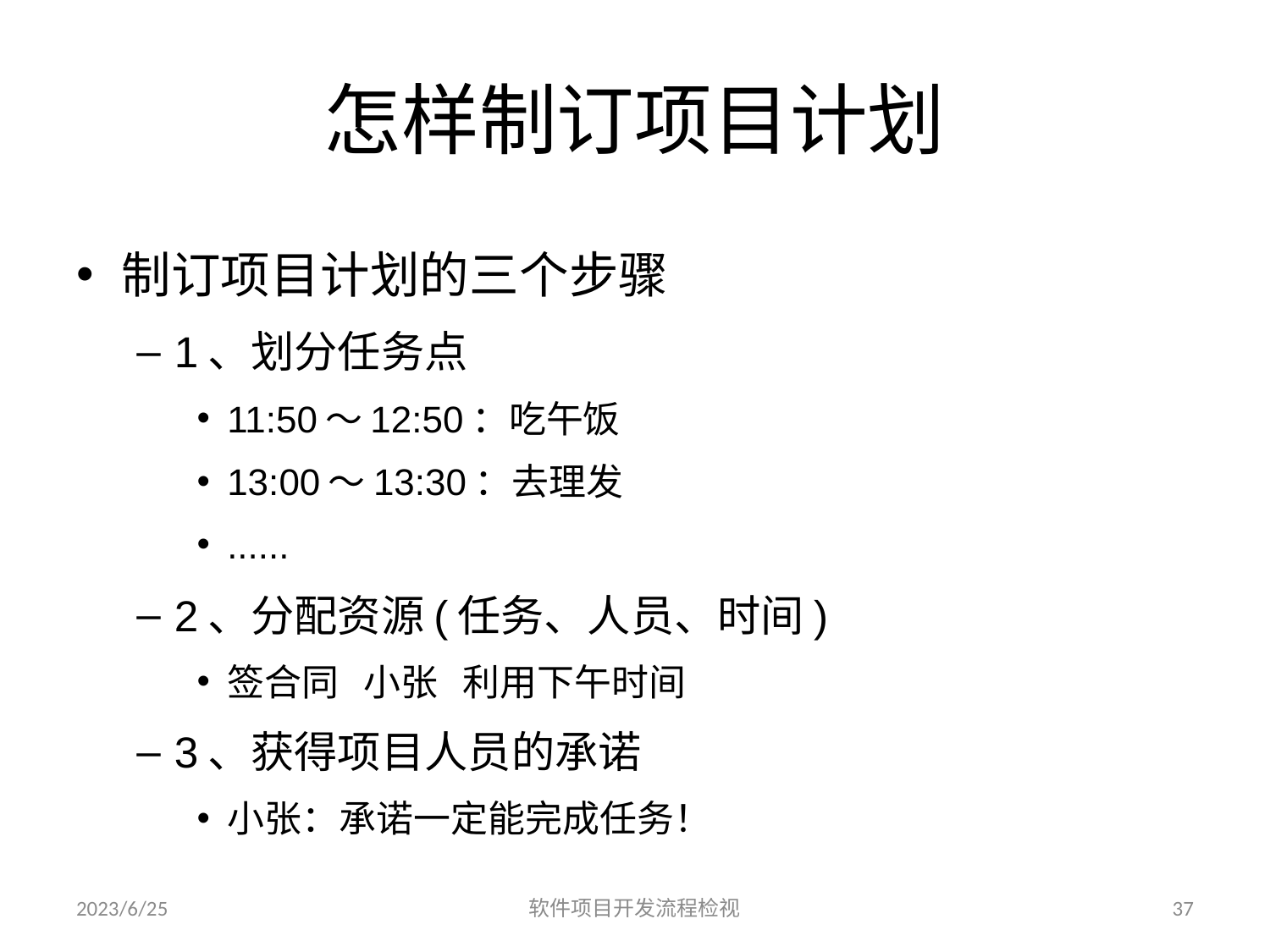

# 怎样制订项目计划
制订项目计划的三个步骤
1、划分任务点
11:50～12:50：吃午饭
13:00～13:30：去理发
......
2、分配资源(任务、人员、时间)
签合同   小张   利用下午时间
3、获得项目人员的承诺
小张：承诺一定能完成任务！

2023/6/25
软件项目开发流程检视
37